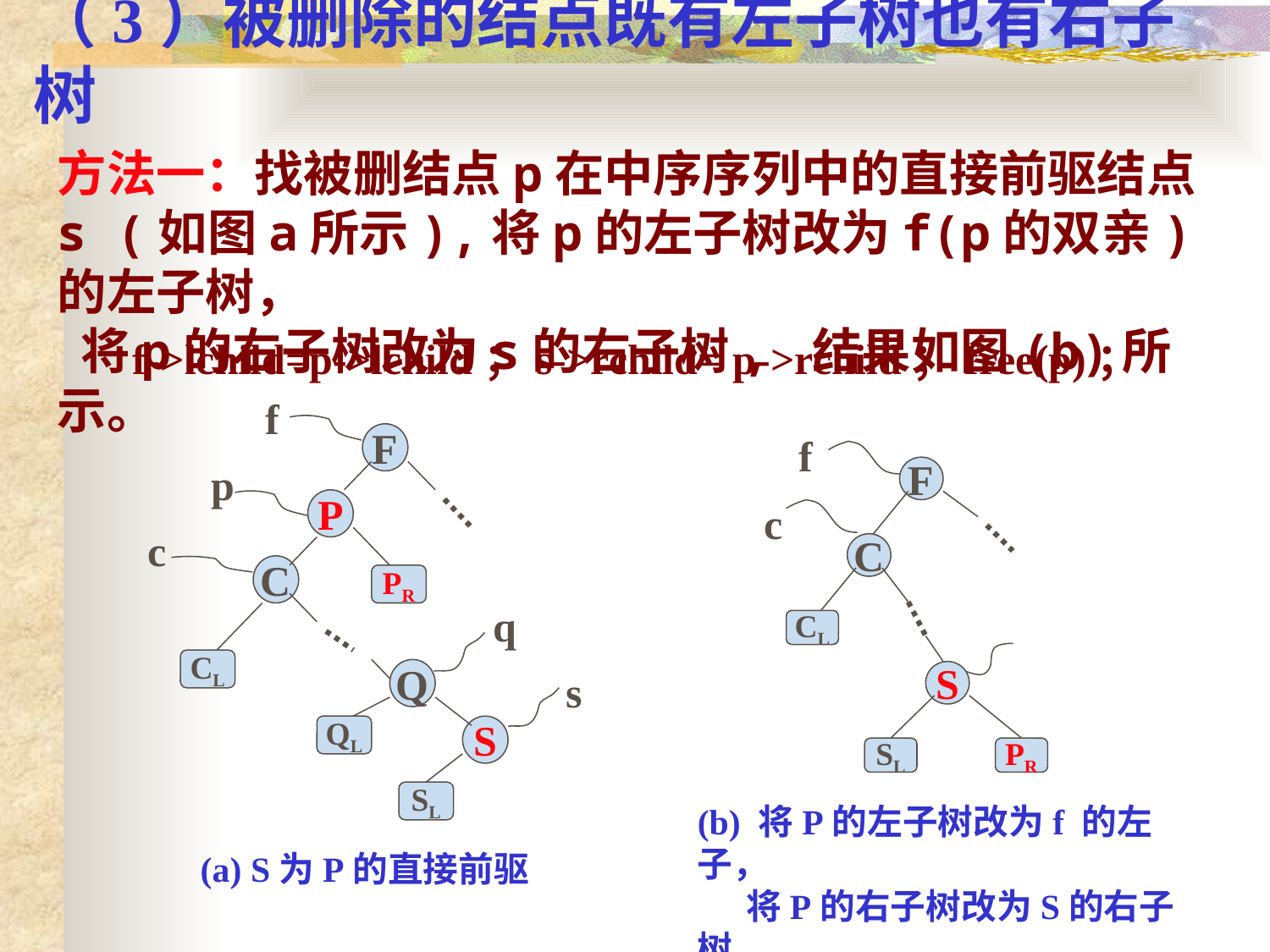

# （3）被删除的结点既有左子树也有右子树
方法一：找被删结点p在中序序列中的直接前驱结点s (如图a所示),将p的左子树改为f(p的双亲)的左子树，
 将p的右子树改为s的右子树, 结果如图(b)所示。
f->lchild=p->lchild；s->rchild= p->rchild；free(p)；
f

F
p

P

c

C
PR

q

CL

Q
s

QL
S

SL
(a) S为P的直接前驱
f

F
c

C

CL

S

SL
PR
(b) 将P的左子树改为f 的左子，
     将P的右子树改为S的右子树。